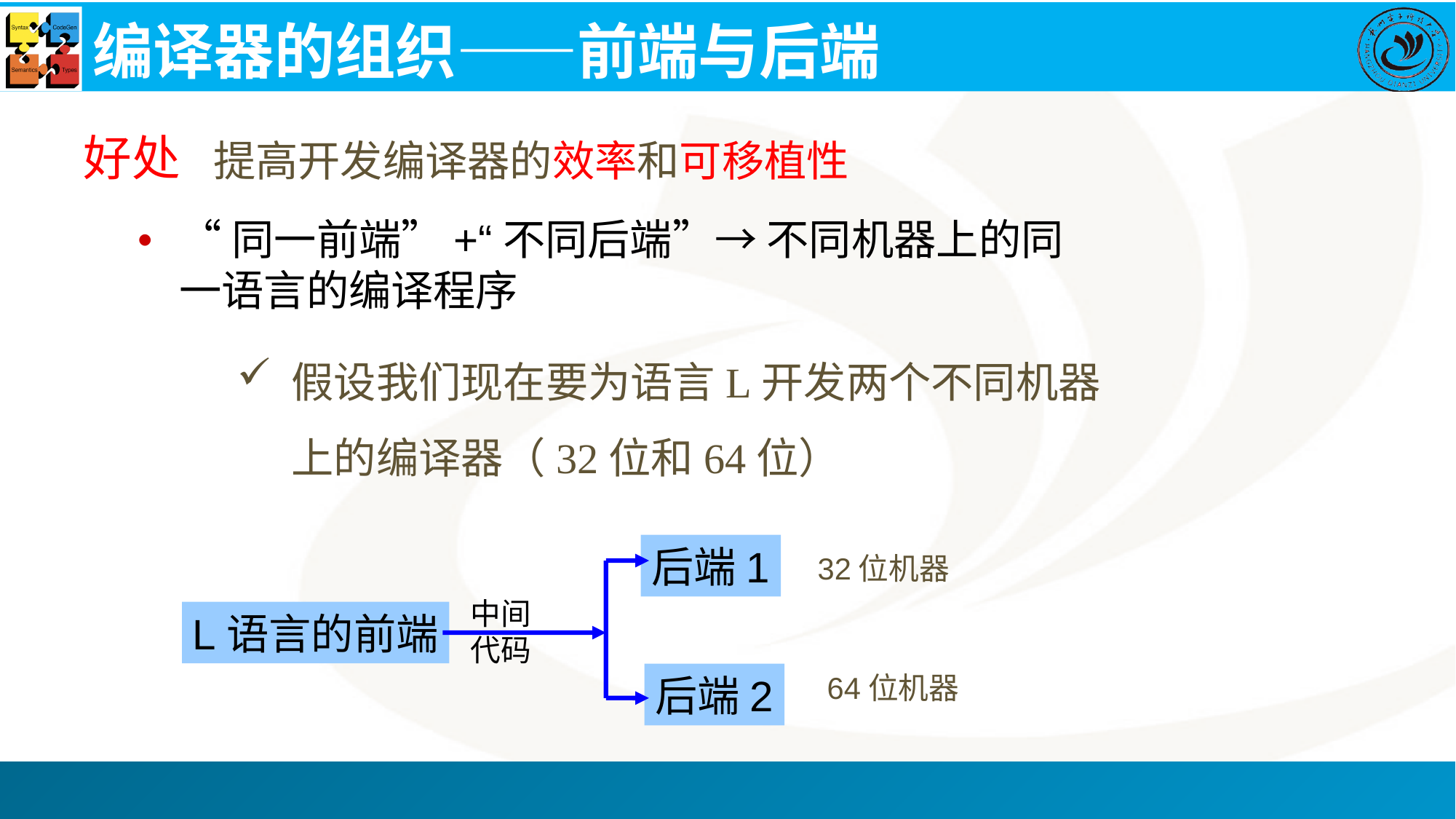

# 编译器的组织——前端与后端
好处
提高开发编译器的效率和可移植性
“同一前端”+“不同后端”→ 不同机器上的同一语言的编译程序
假设我们现在要为语言L开发两个不同机器上的编译器（32位和64位）
后端1
32位机器

中间
代码
L语言的前端

后端2
64位机器

40